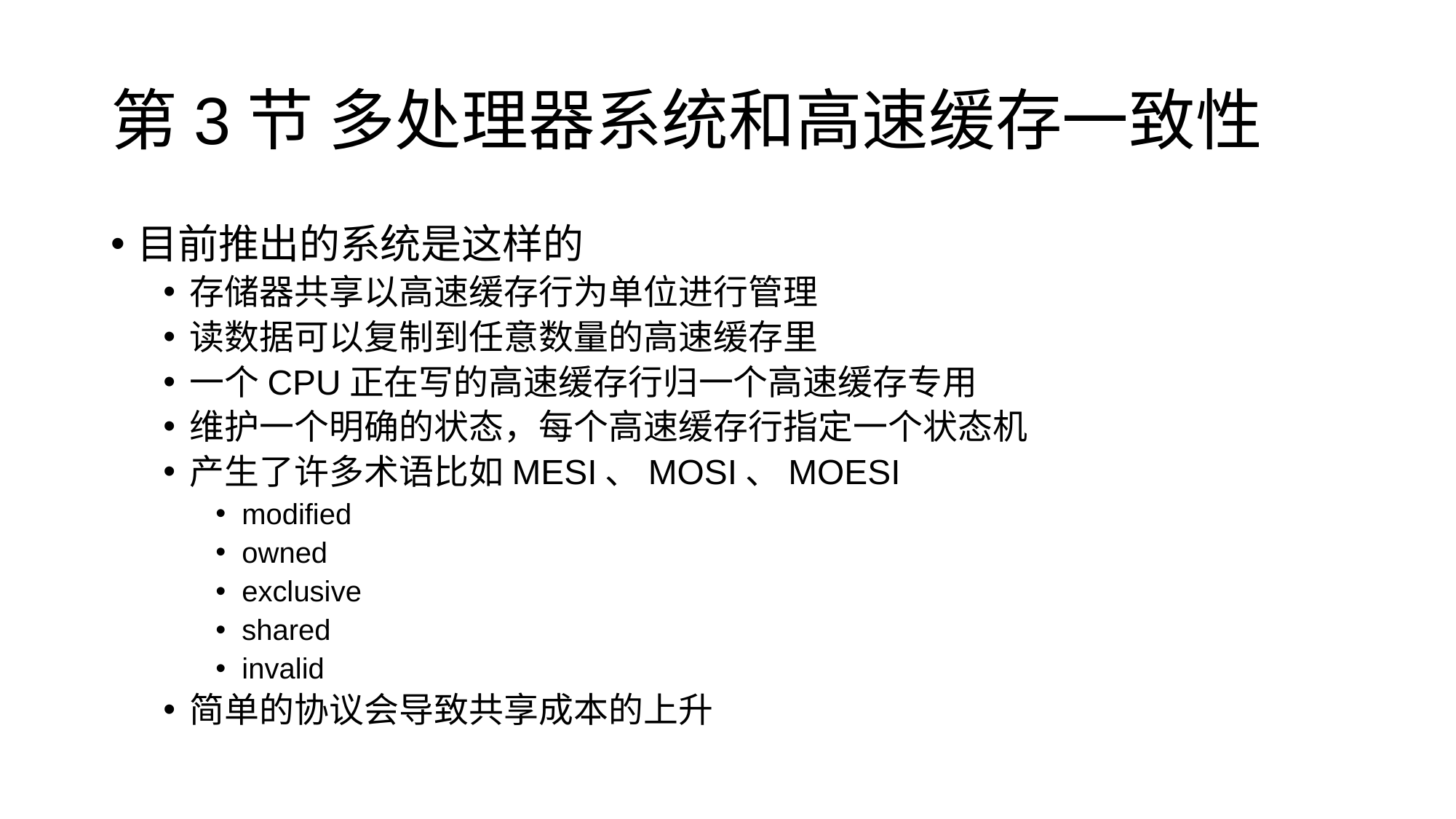

# 第3节 多处理器系统和高速缓存一致性
目前推出的系统是这样的
存储器共享以高速缓存行为单位进行管理
读数据可以复制到任意数量的高速缓存里
一个CPU正在写的高速缓存行归一个高速缓存专用
维护一个明确的状态，每个高速缓存行指定一个状态机
产生了许多术语比如MESI、MOSI、MOESI
modified
owned
exclusive
shared
invalid
简单的协议会导致共享成本的上升